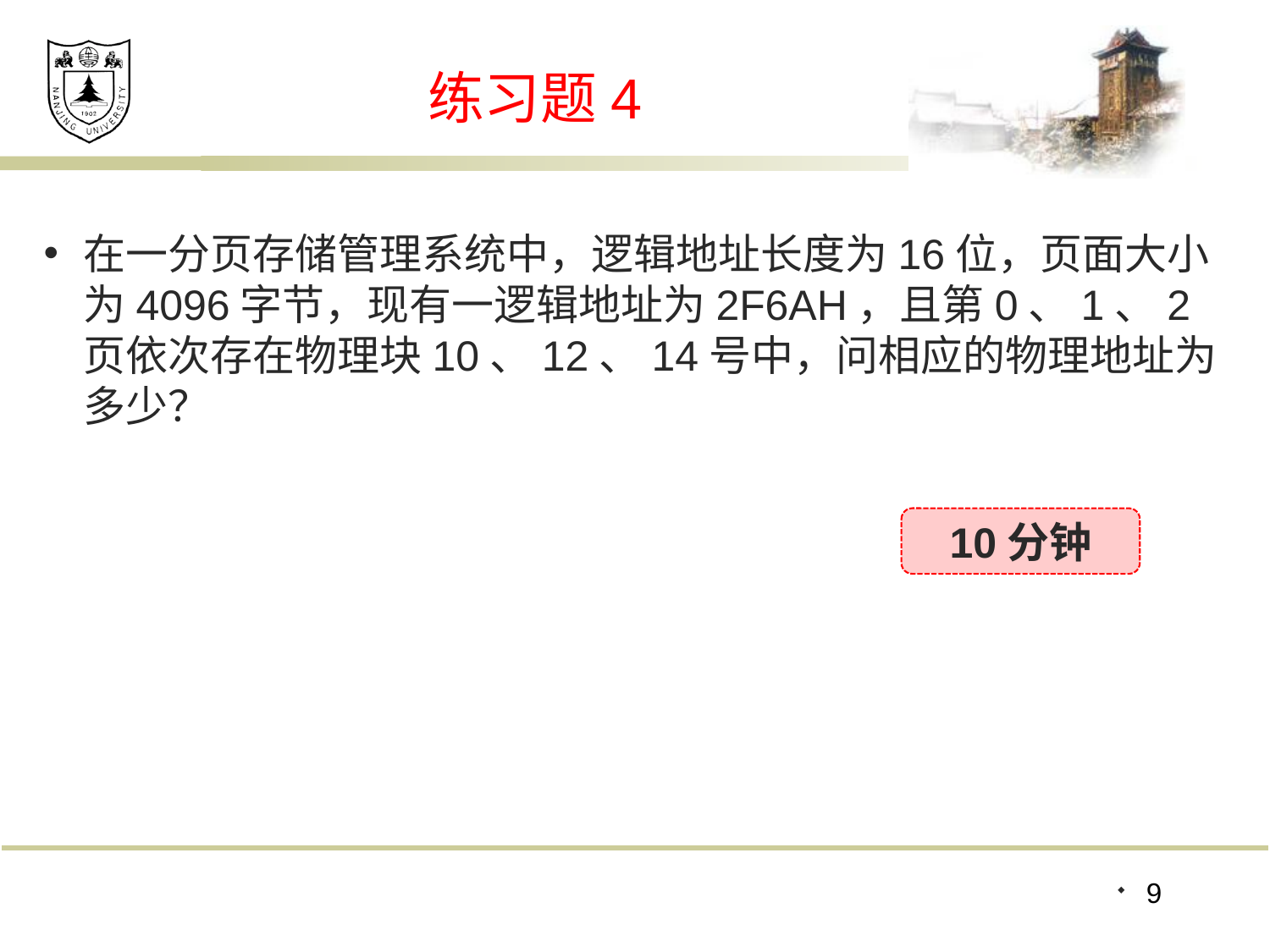

# 练习题4
在一分页存储管理系统中，逻辑地址长度为16位，页面大小为4096字节，现有一逻辑地址为2F6AH，且第0、1、2页依次存在物理块10、12、14号中，问相应的物理地址为多少？

10分钟
9